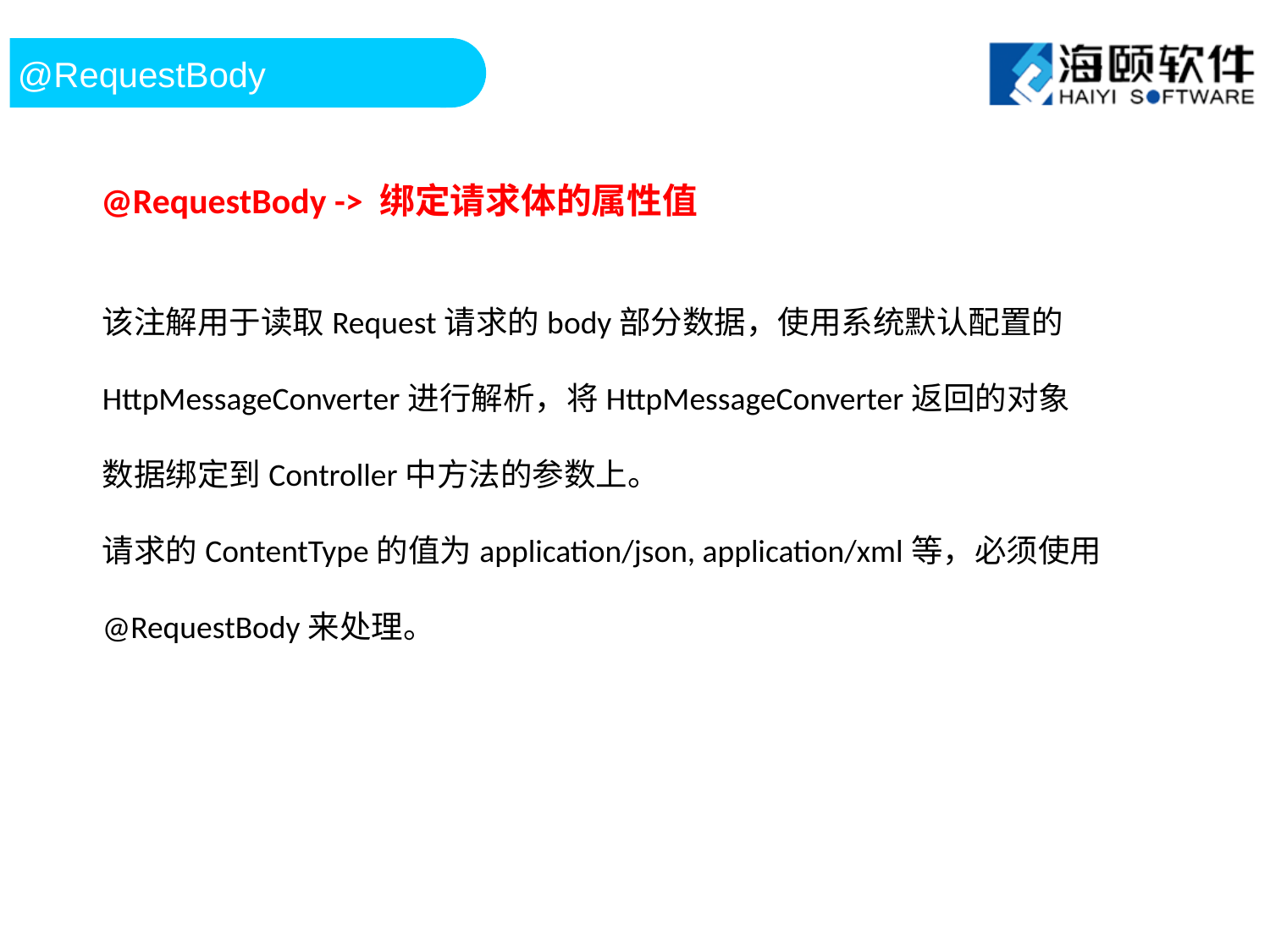

@RequestBody
@RequestBody -> 绑定请求体的属性值
该注解用于读取Request请求的body部分数据，使用系统默认配置的
HttpMessageConverter进行解析，将HttpMessageConverter返回的对象
数据绑定到Controller中方法的参数上。
请求的ContentType的值为application/json, application/xml等，必须使用
@RequestBody来处理。